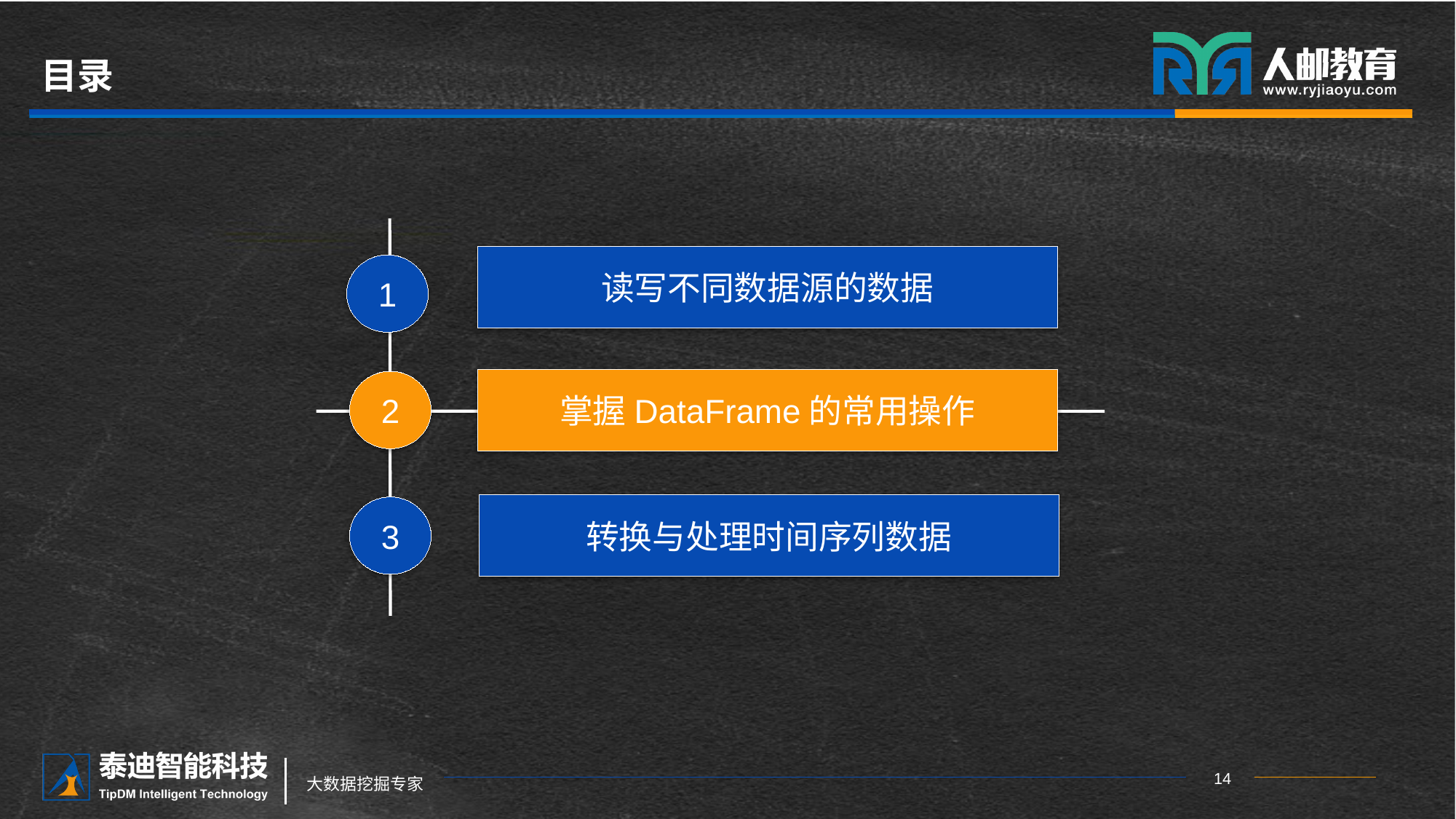

# 目录
读写不同数据源的数据
1
掌握DataFrame的常用操作
2

转换与处理时间序列数据
3